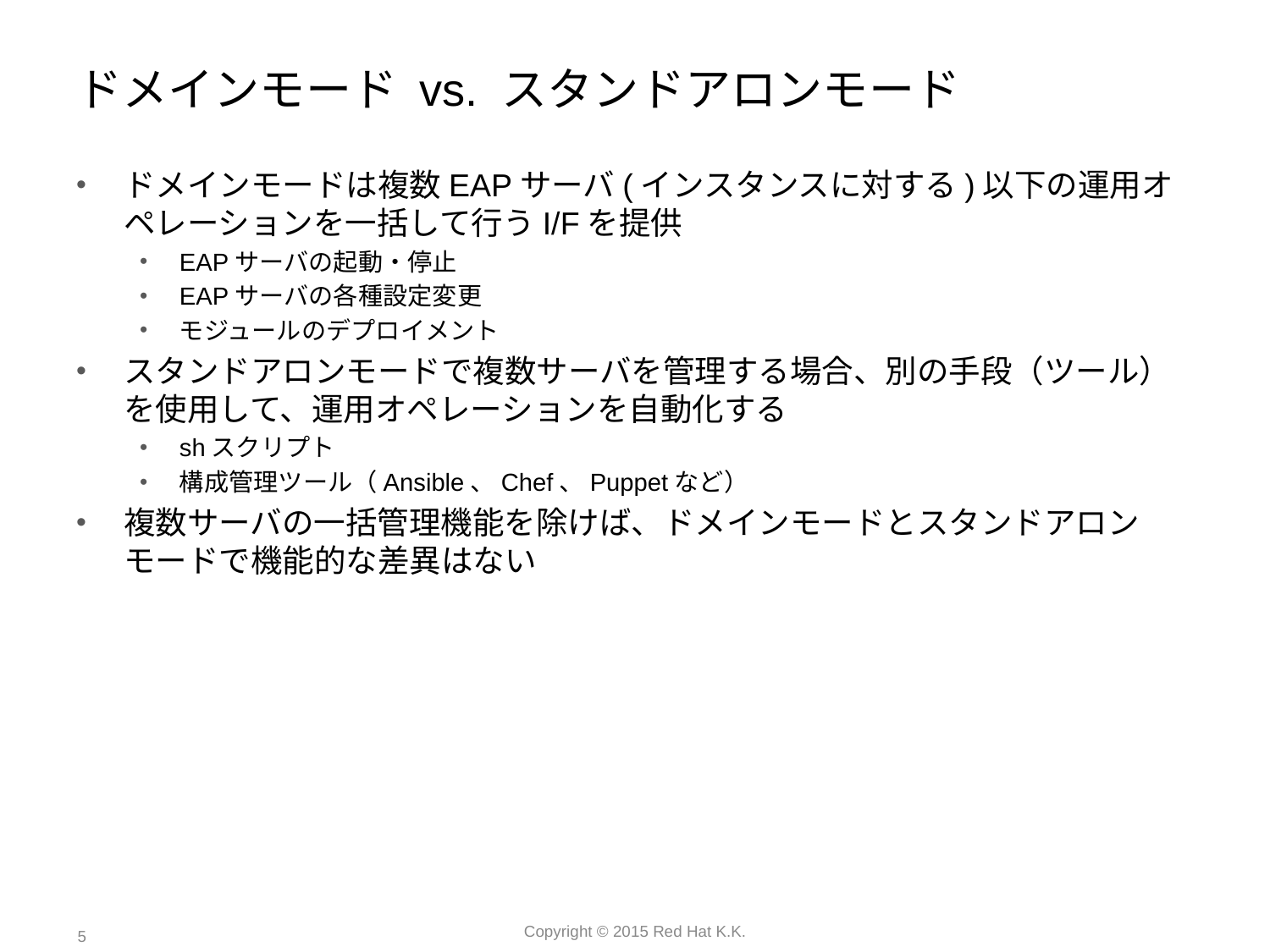

# ドメインモード vs. スタンドアロンモード
ドメインモードは複数EAPサーバ(インスタンスに対する)以下の運用オペレーションを一括して行うI/Fを提供
EAPサーバの起動・停止
EAPサーバの各種設定変更
モジュールのデプロイメント
スタンドアロンモードで複数サーバを管理する場合、別の手段（ツール）を使用して、運用オペレーションを自動化する
shスクリプト
構成管理ツール（Ansible、Chef、Puppetなど）
複数サーバの一括管理機能を除けば、ドメインモードとスタンドアロンモードで機能的な差異はない
5
Copyright © 2015 Red Hat K.K.